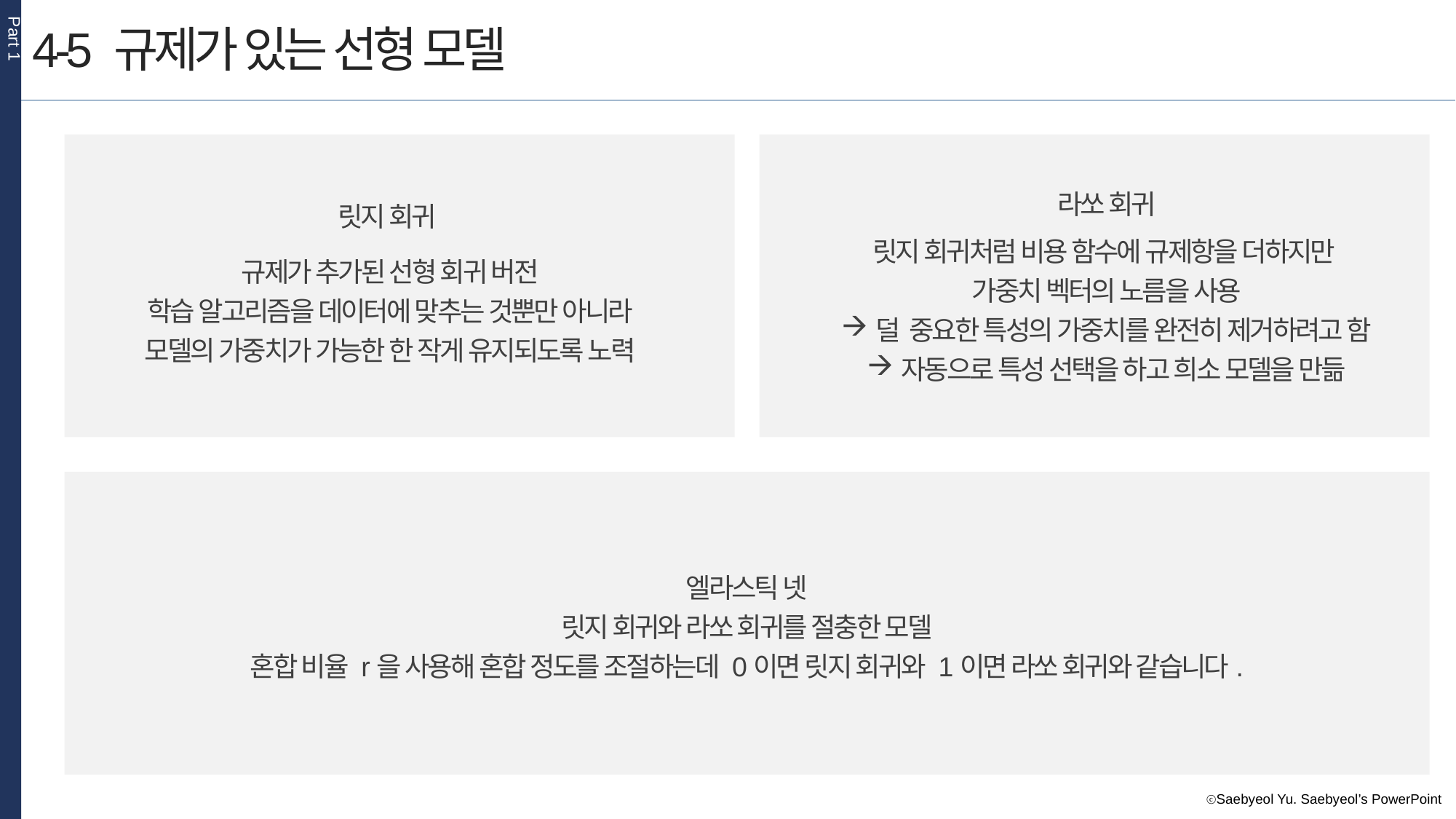

Part 1
4-5 규제가 있는 선형 모델

라쏘 회귀
릿지 회귀
릿지 회귀처럼 비용 함수에 규제항을 더하지만
가중치 벡터의 노름을 사용
덜  중요한 특성의 가중치를 완전히 제거하려고 함
자동으로 특성 선택을 하고 희소 모델을 만듦
규제가 추가된 선형 회귀 버전
학습 알고리즘을 데이터에 맞추는 것뿐만 아니라
모델의 가중치가 가능한 한 작게 유지되도록 노력
엘라스틱 넷
릿지 회귀와 라쏘 회귀를 절충한 모델
혼합 비율 r을 사용해 혼합 정도를 조절하는데 0이면 릿지 회귀와 1이면 라쏘 회귀와 같습니다.